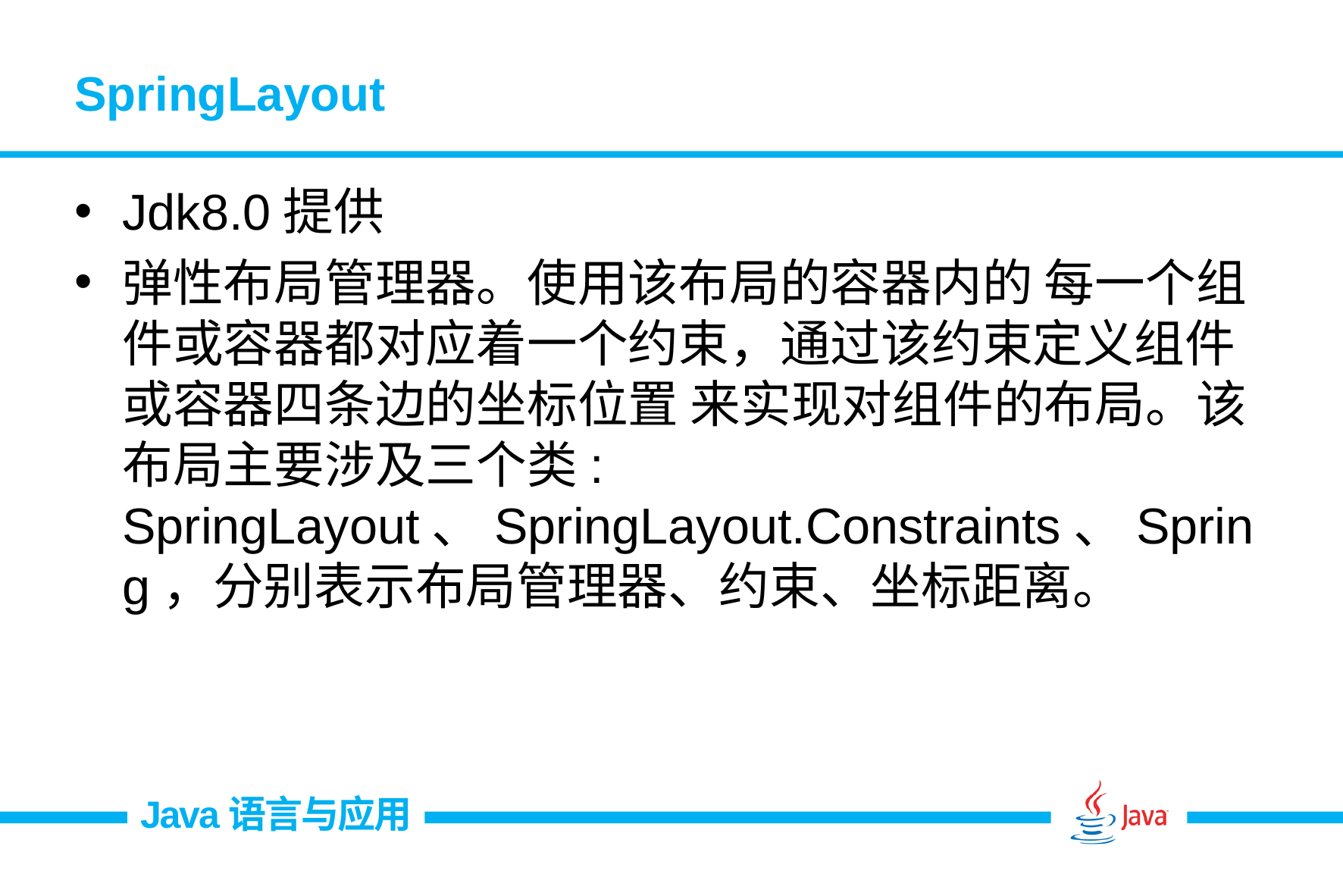

# SpringLayout
Jdk8.0提供
弹性布局管理器。使用该布局的容器内的 每一个组件或容器都对应着一个约束，通过该约束定义组件或容器四条边的坐标位置 来实现对组件的布局。该布局主要涉及三个类: SpringLayout、SpringLayout.Constraints、Spring，分别表示布局管理器、约束、坐标距离。